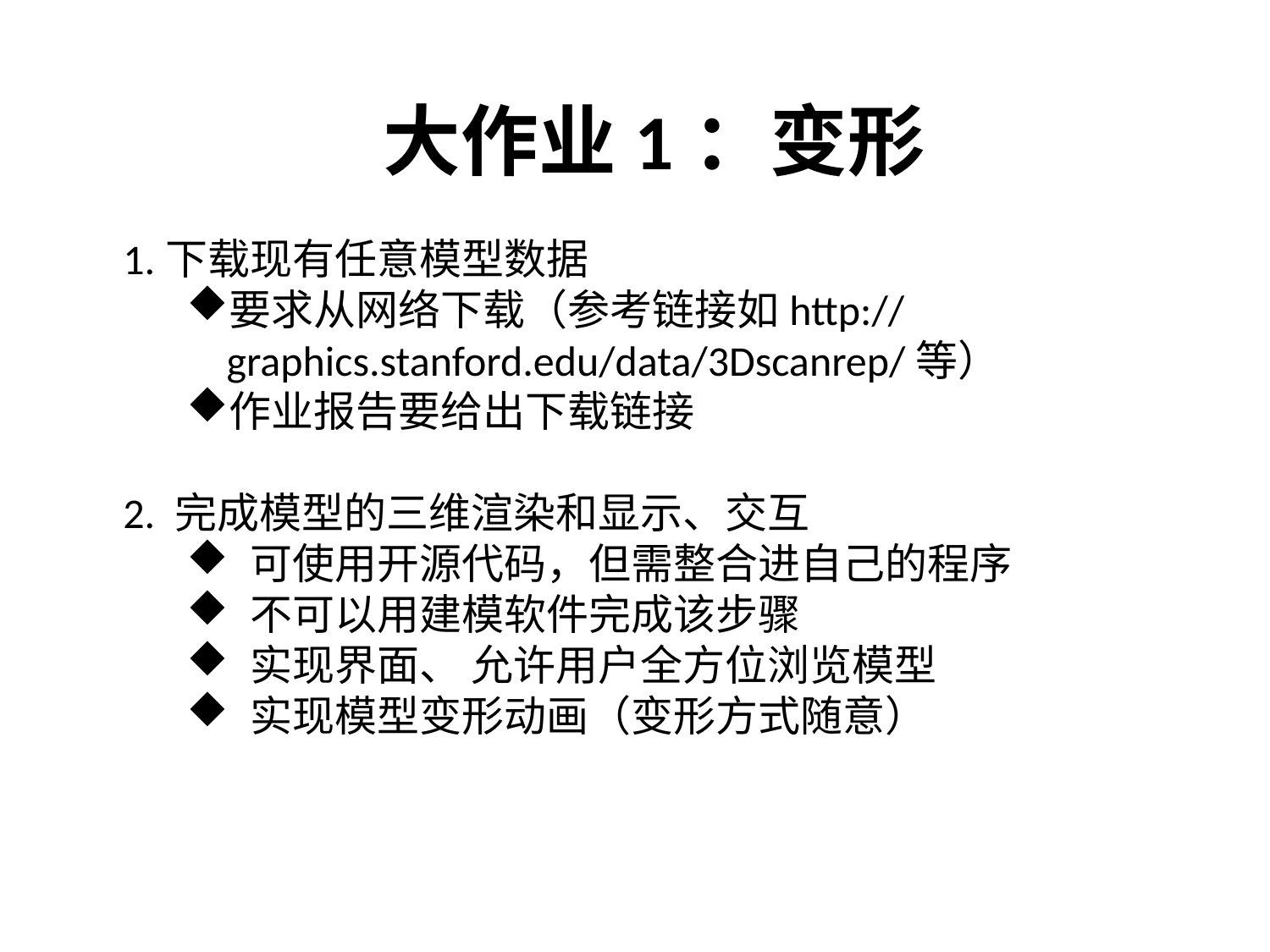

# 大作业1：变形
1.下载现有任意模型数据
要求从网络下载（参考链接如http://graphics.stanford.edu/data/3Dscanrep/等）
作业报告要给出下载链接

2. 完成模型的三维渲染和显示、交互
可使用开源代码，但需整合进自己的程序
不可以用建模软件完成该步骤
实现界面、 允许用户全方位浏览模型
实现模型变形动画（变形方式随意）